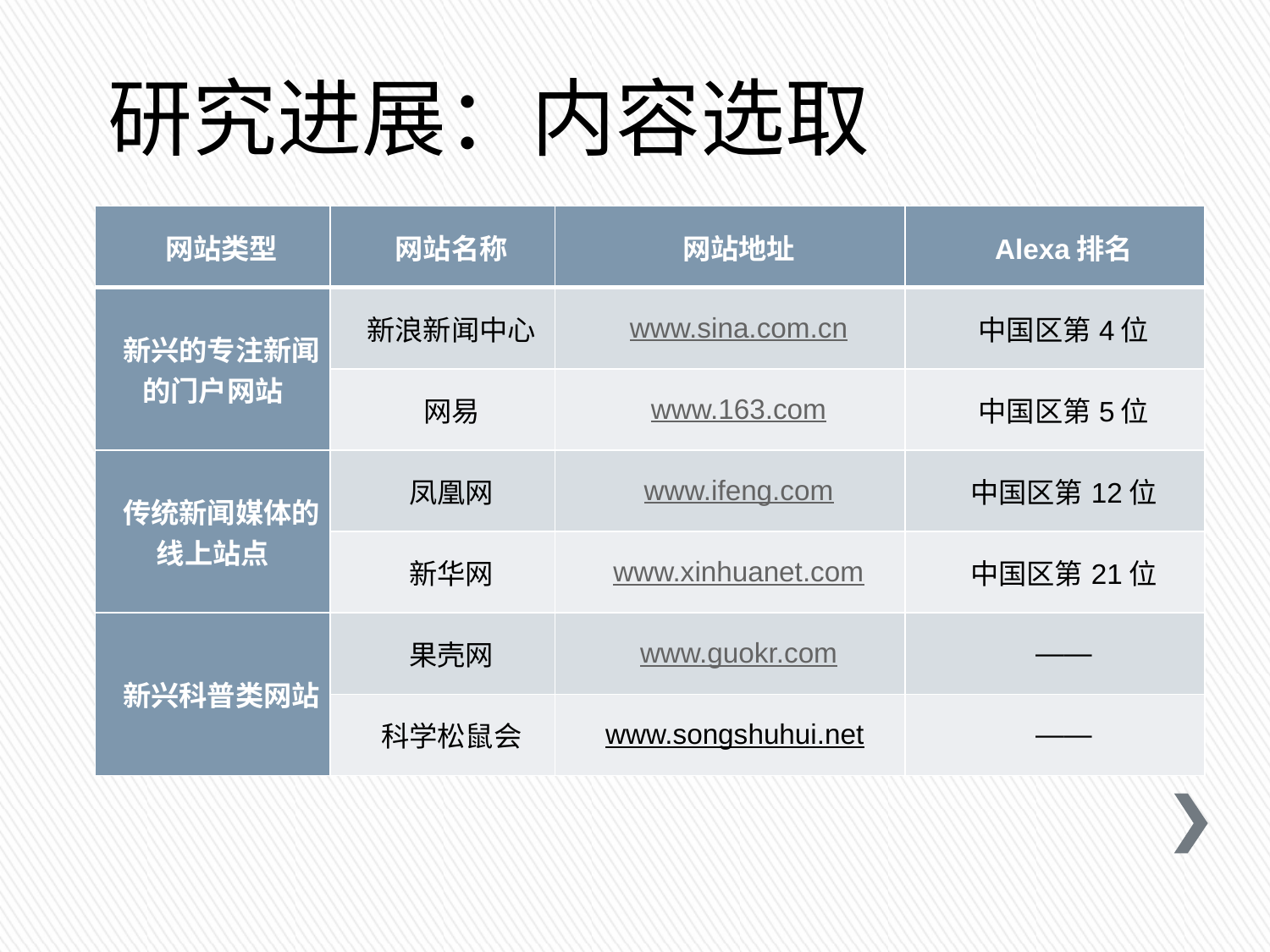

# 研究进展：内容选取
| 网站类型 | 网站名称 | 网站地址 | Alexa排名 |
| --- | --- | --- | --- |
| 新兴的专注新闻的门户网站 | 新浪新闻中心 | www.sina.com.cn | 中国区第4位 |
|  | 网易 | www.163.com | 中国区第5位 |
| 传统新闻媒体的线上站点 | 凤凰网 | www.ifeng.com | 中国区第12位 |
|  | 新华网 | www.xinhuanet.com | 中国区第21位 |
| 新兴科普类网站 | 果壳网 | www.guokr.com | —— |
|  | 科学松鼠会 | www.songshuhui.net | —— |